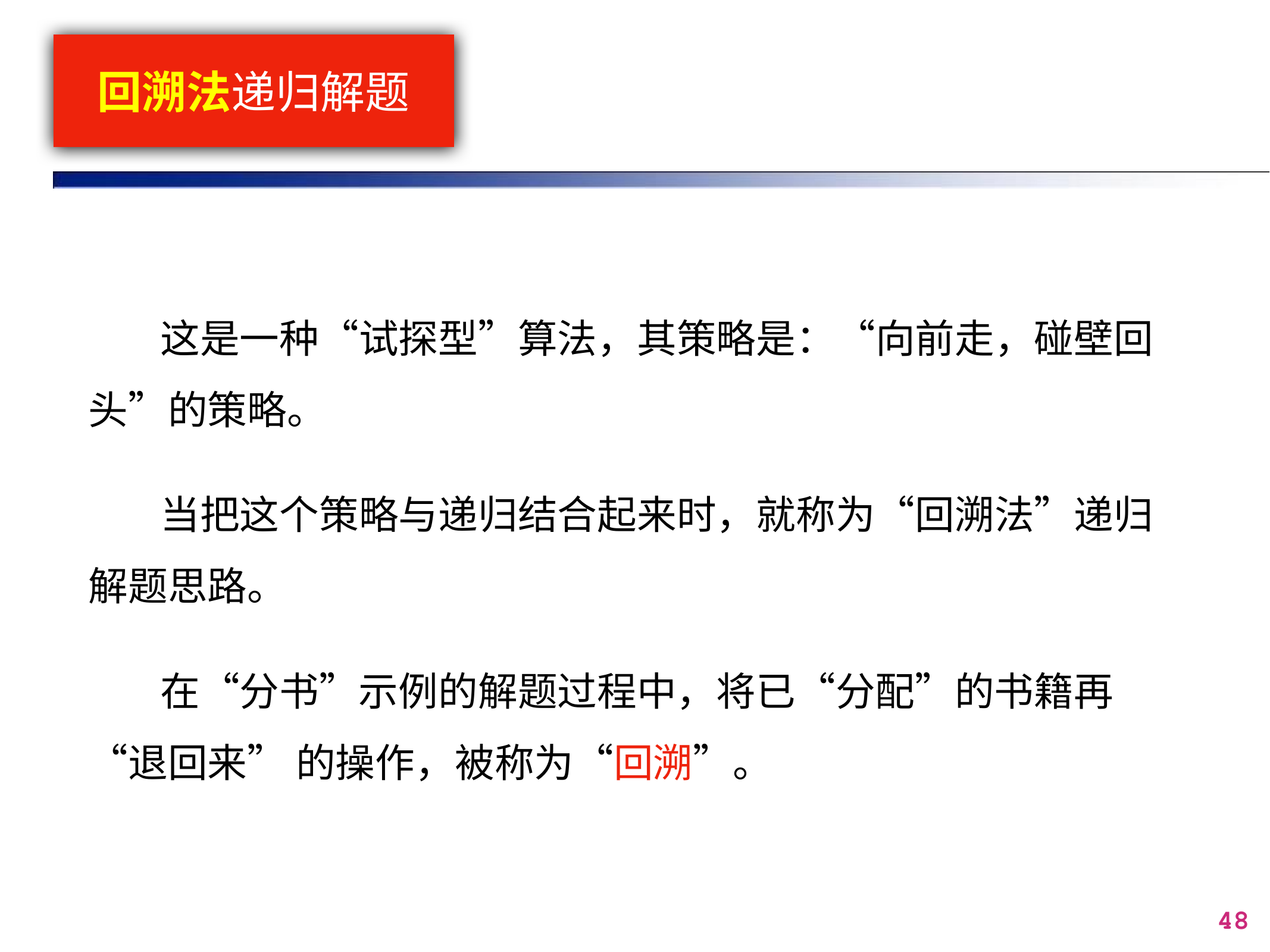

# 回溯法递归解题
       这是一种“试探型”算法，其策略是：“向前走，碰壁回头”的策略。
       当把这个策略与递归结合起来时，就称为“回溯法”递归解题思路。
       在“分书”示例的解题过程中，将已“分配”的书籍再“退回来” 的操作，被称为“回溯”。
48